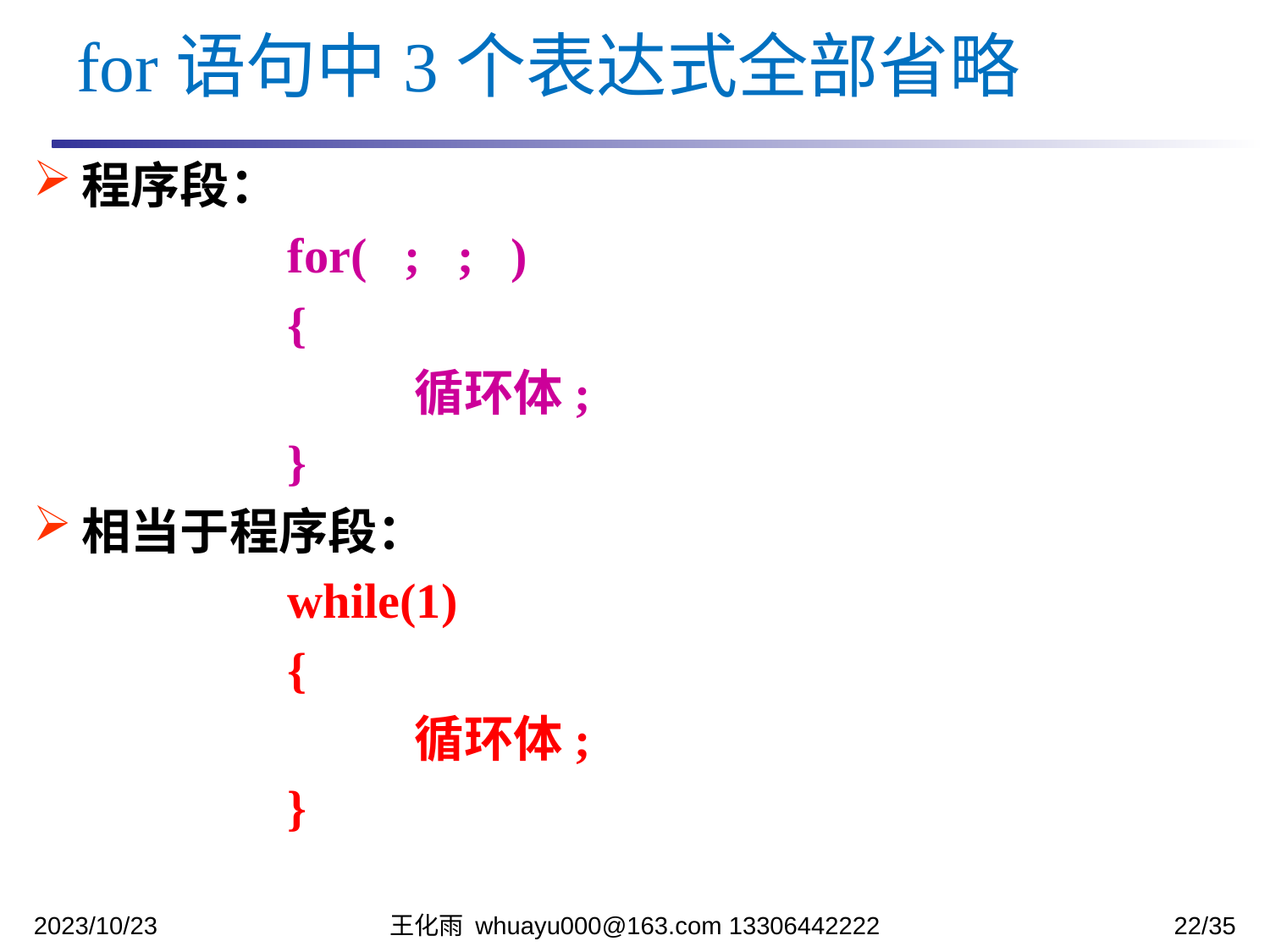

for语句中3个表达式全部省略
程序段：
		for(   ;   ;   )
		{
			循环体;
		}
相当于程序段：
		while(1)
		{
			循环体;
		}
2023/10/23
王化雨 whuayu000@163.com 13306442222
22/35